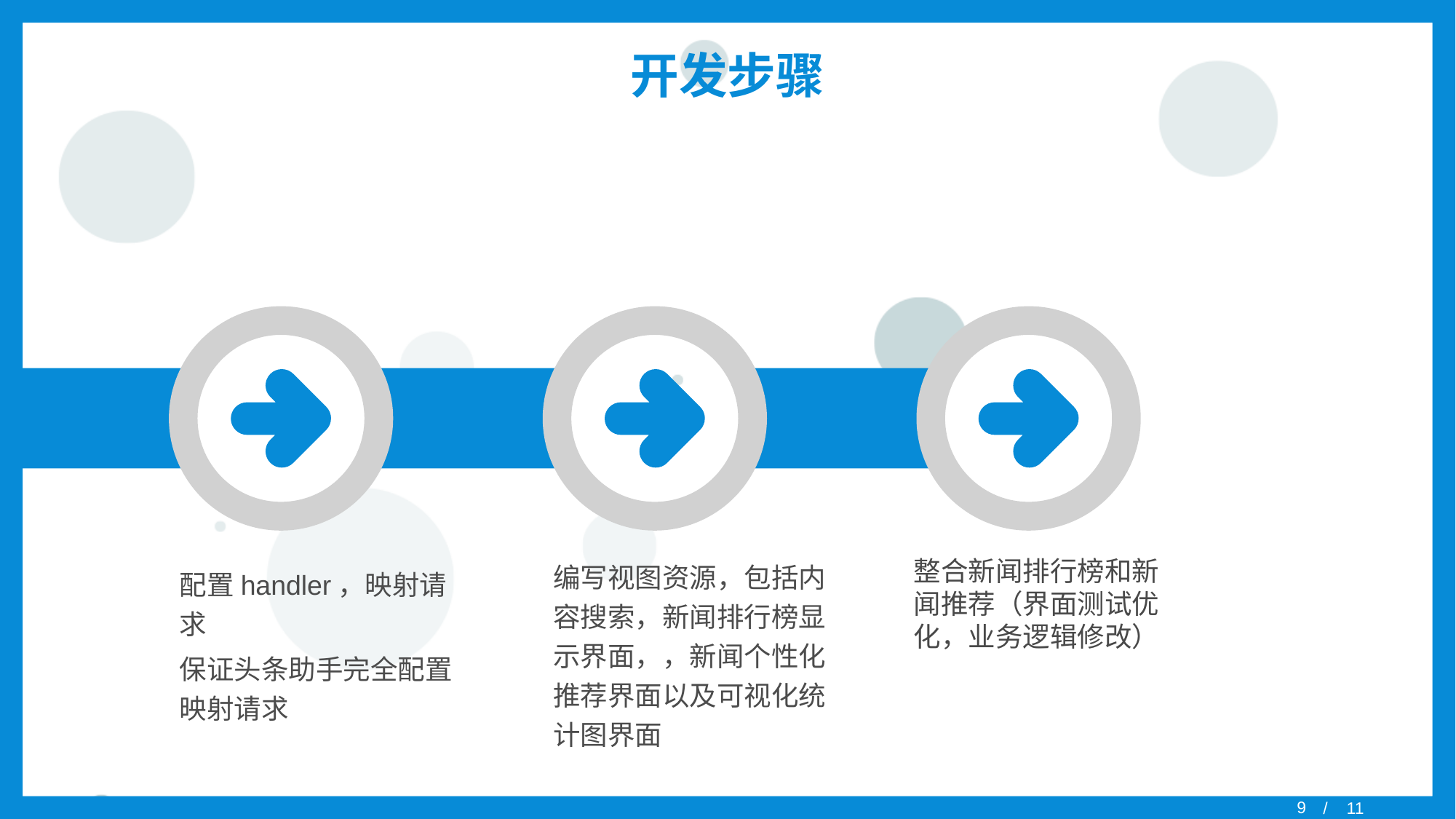

# 开发步骤

编写视图资源，包括内容搜索，新闻排行榜显示界面，，新闻个性化推荐界面以及可视化统计图界面
整合新闻排行榜和新闻推荐（界面测试优化，业务逻辑修改）
配置handler，映射请求
保证头条助手完全配置映射请求
/    11
9